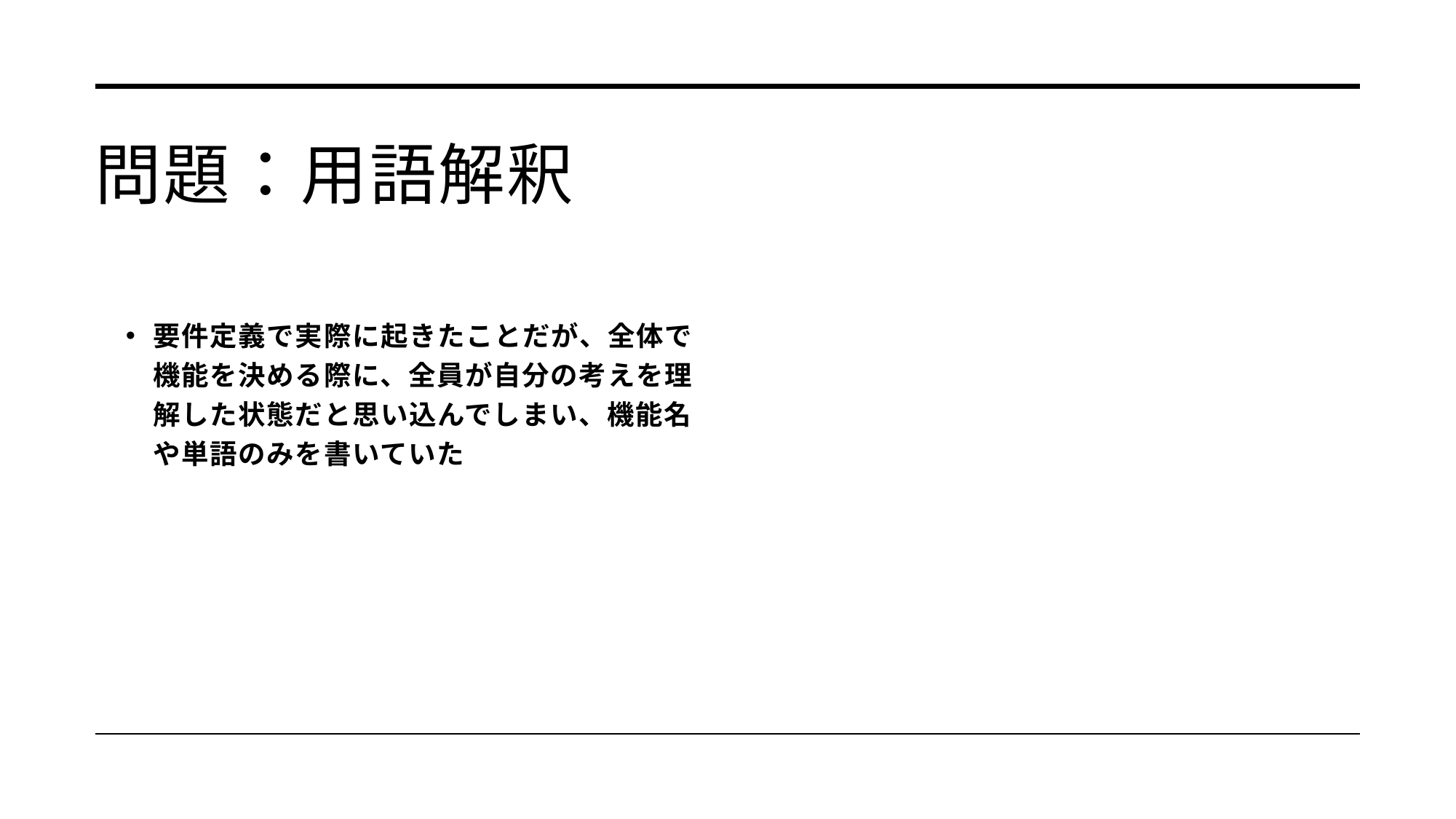

# 問題：用語解釈

要件定義で実際に起きたことだが、全体で機能を決める際に、全員が自分の考えを理解した状態だと思い込んでしまい、機能名や単語のみを書いていた